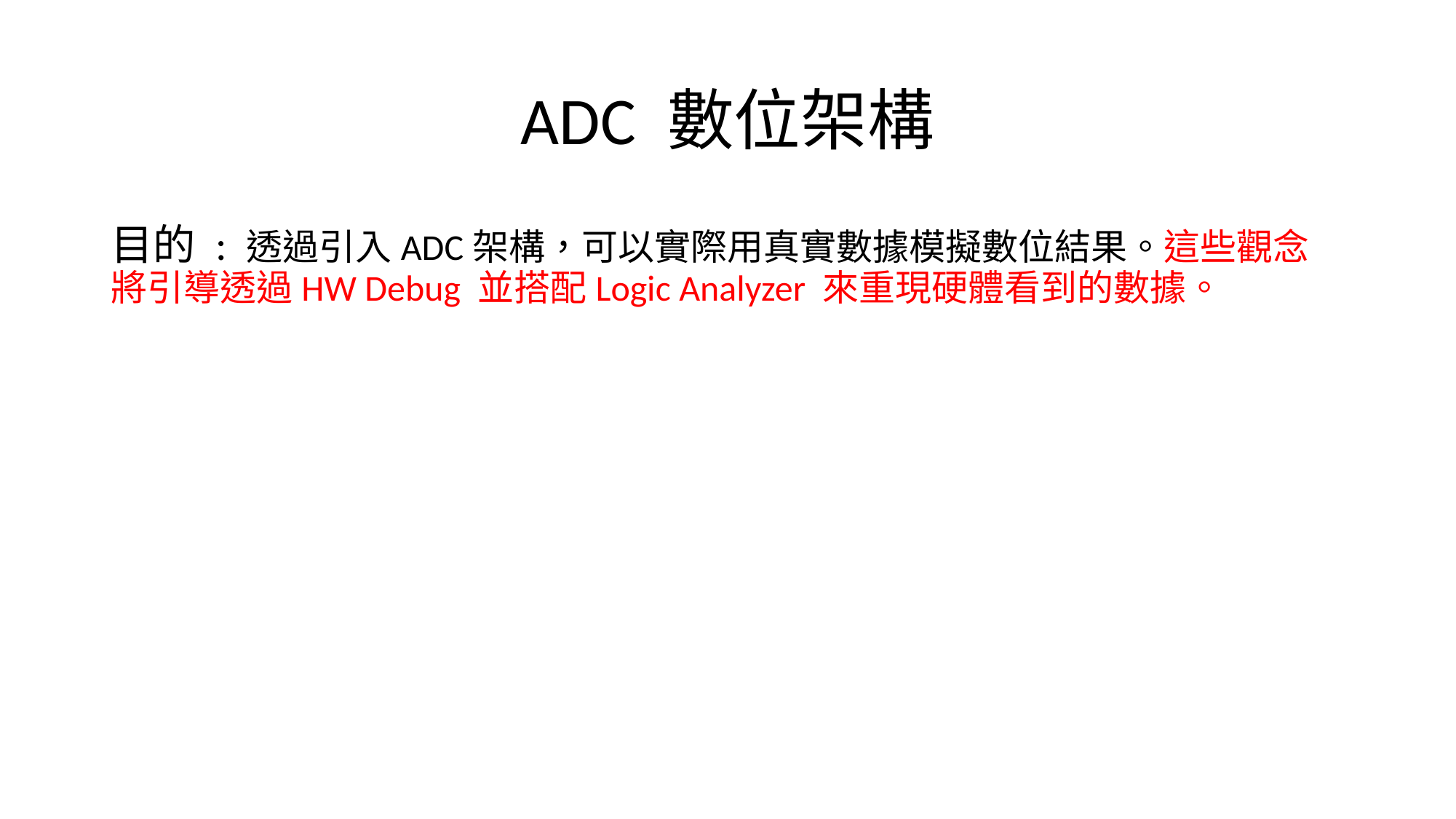

# ADC 數位架構
目的 : 透過引入ADC架構，可以實際用真實數據模擬數位結果。這些觀念將引導透過HW Debug 並搭配Logic Analyzer 來重現硬體看到的數據。